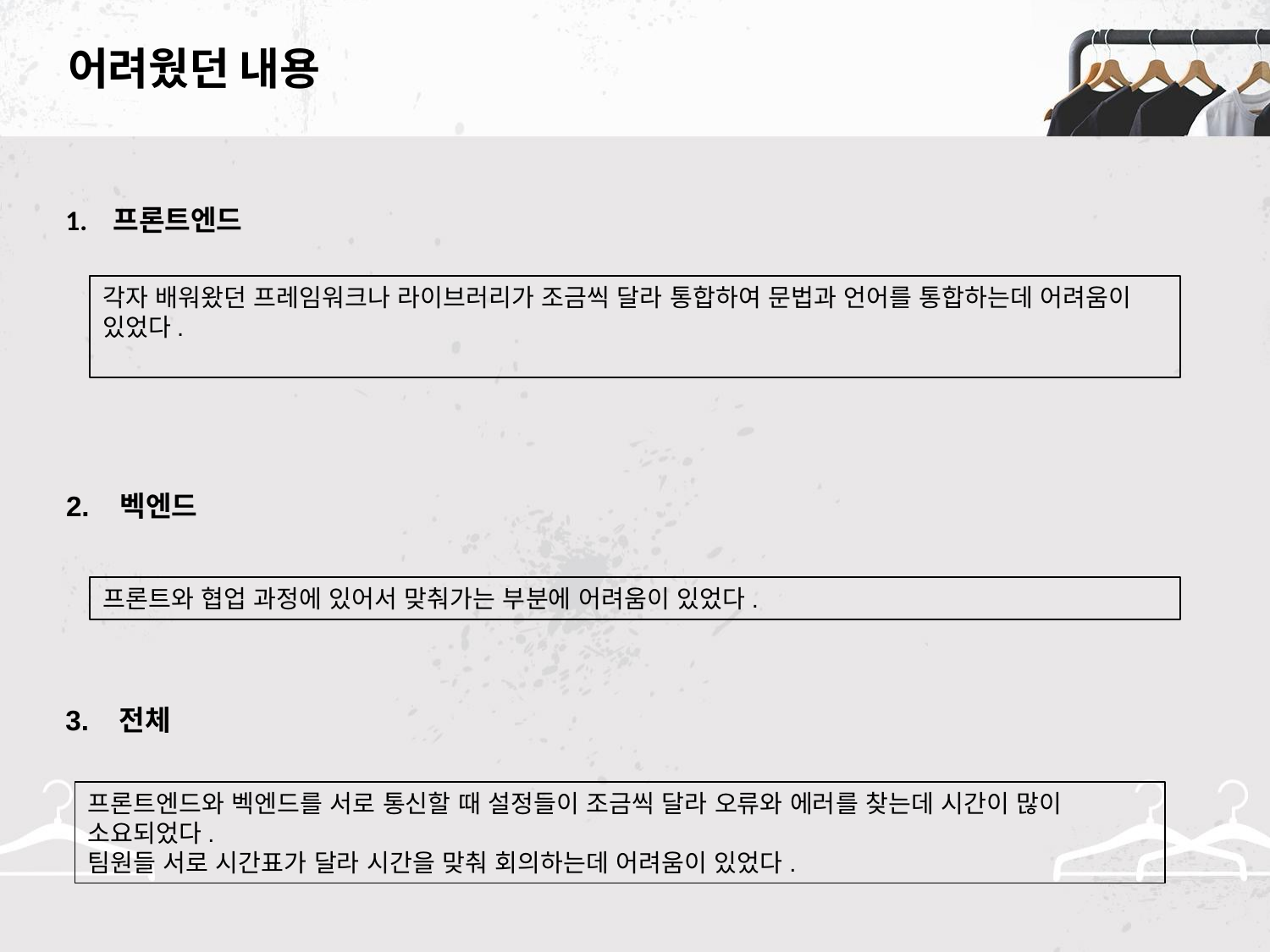

# 어려웠던 내용
프론트엔드

각자 배워왔던 프레임워크나 라이브러리가 조금씩 달라 통합하여 문법과 언어를 통합하는데 어려움이 있었다.

2.   벡엔드
프론트와 협업 과정에 있어서 맞춰가는 부분에 어려움이 있었다.
3.   전체
프론트엔드와 벡엔드를 서로 통신할 때 설정들이 조금씩 달라 오류와 에러를 찾는데 시간이 많이 소요되었다.
팀원들 서로 시간표가 달라 시간을 맞춰 회의하는데 어려움이 있었다.